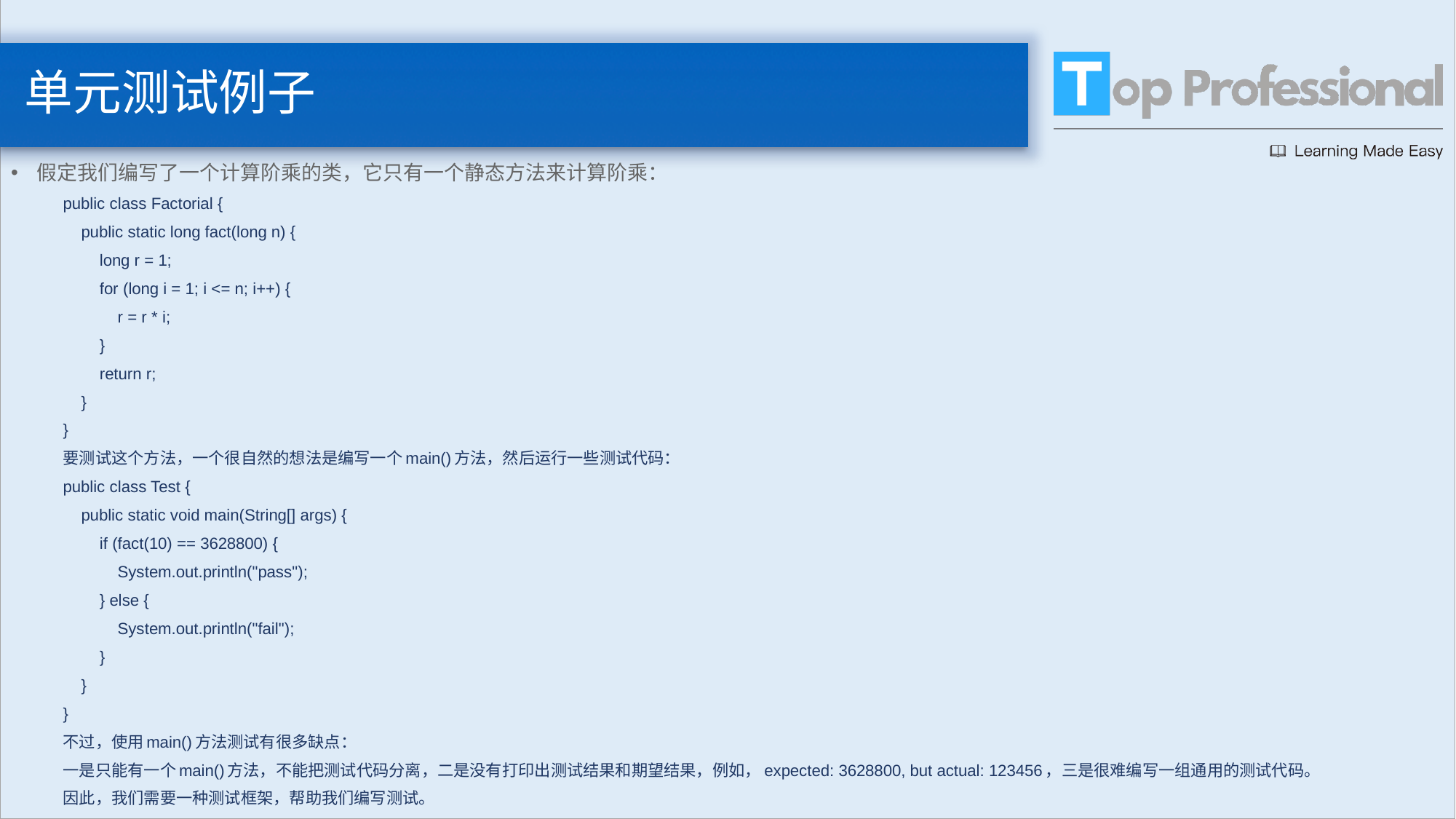

# 单元测试例子
假定我们编写了一个计算阶乘的类，它只有一个静态方法来计算阶乘：
public class Factorial {
    public static long fact(long n) {
        long r = 1;
        for (long i = 1; i <= n; i++) {
            r = r * i;
        }
        return r;
    }
}
要测试这个方法，一个很自然的想法是编写一个main()方法，然后运行一些测试代码：
public class Test {
    public static void main(String[] args) {
        if (fact(10) == 3628800) {
            System.out.println("pass");
        } else {
            System.out.println("fail");
        }
    }
}
不过，使用main()方法测试有很多缺点：
一是只能有一个main()方法，不能把测试代码分离，二是没有打印出测试结果和期望结果，例如，expected: 3628800, but actual: 123456，三是很难编写一组通用的测试代码。
因此，我们需要一种测试框架，帮助我们编写测试。